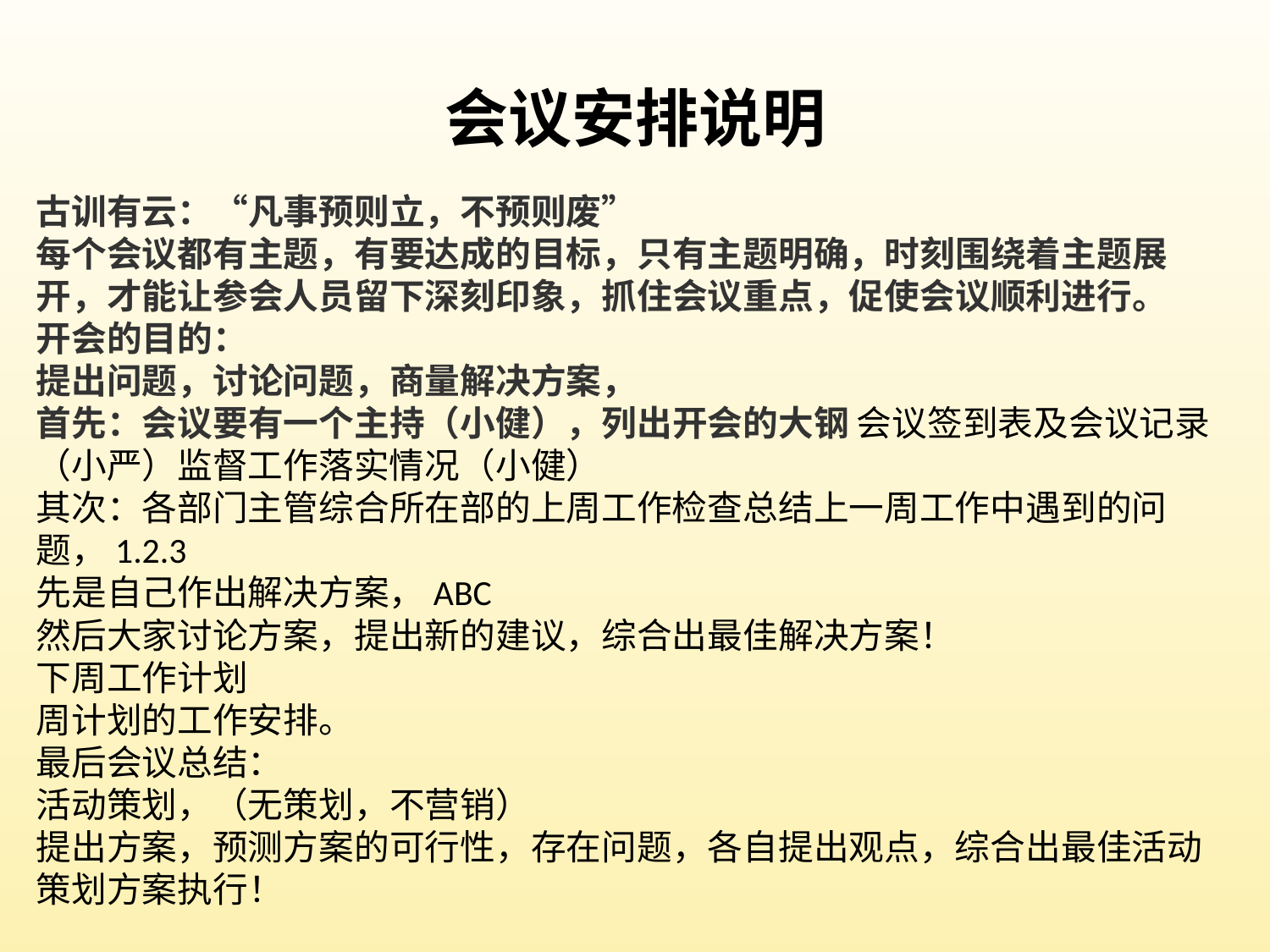

# 会议安排说明
古训有云：“凡事预则立，不预则废”每个会议都有主题，有要达成的目标，只有主题明确，时刻围绕着主题展开，才能让参会人员留下深刻印象，抓住会议重点，促使会议顺利进行。开会的目的：提出问题，讨论问题，商量解决方案，首先：会议要有一个主持（小健），列出开会的大钢 会议签到表及会议记录（小严）监督工作落实情况（小健）其次：各部门主管综合所在部的上周工作检查总结上一周工作中遇到的问题，1.2.3先是自己作出解决方案，ABC然后大家讨论方案，提出新的建议，综合出最佳解决方案！下周工作计划周计划的工作安排。最后会议总结：活动策划，（无策划，不营销）提出方案，预测方案的可行性，存在问题，各自提出观点，综合出最佳活动策划方案执行！